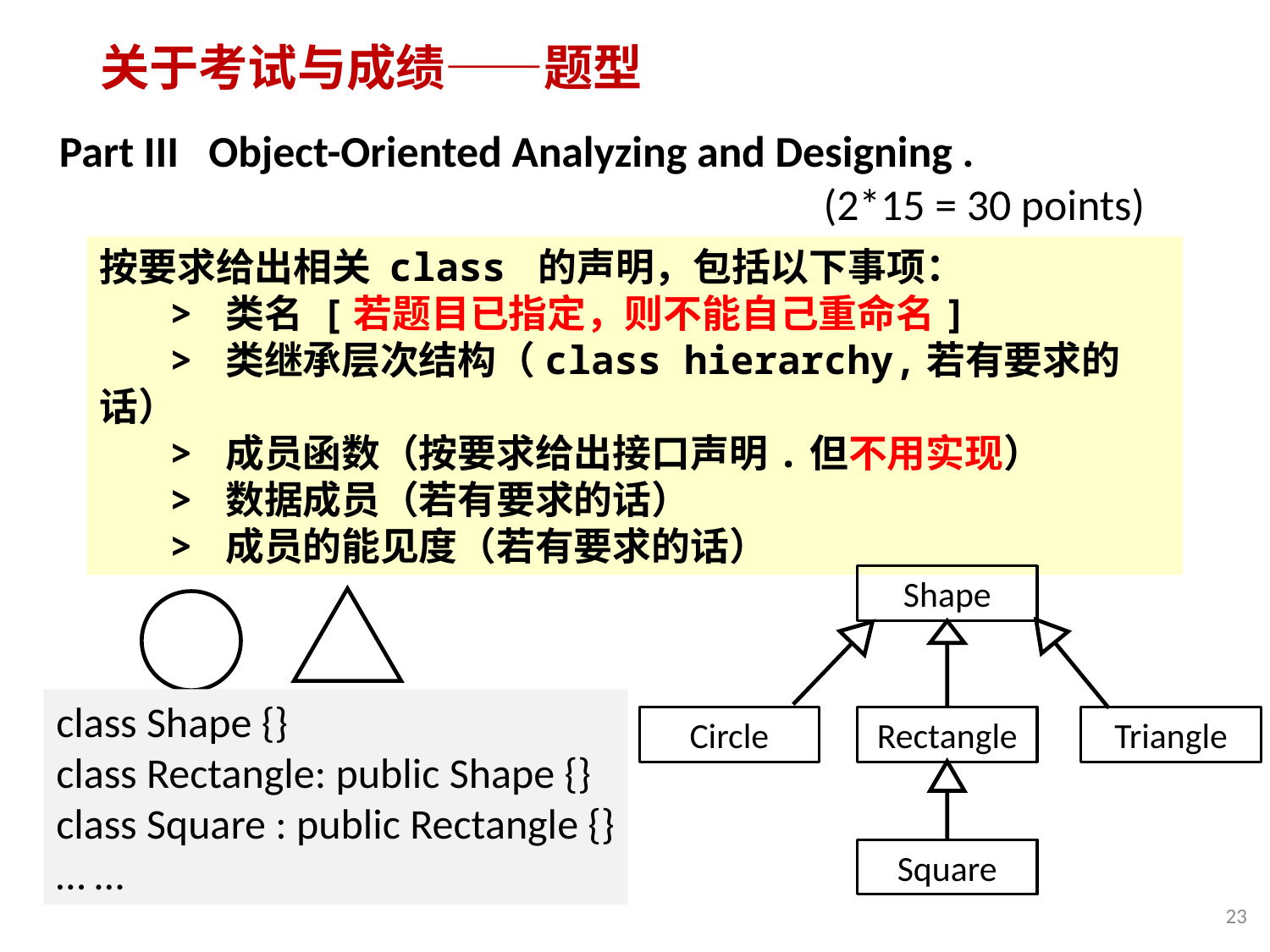

# 关于考试与成绩——题型
Part III   Object-Oriented Analyzing and Designing .
                                                (2*15 = 30 points)
按要求给出相关 class 的声明，包括以下事项：
   > 类名 [若题目已指定，则不能自己重命名]
   > 类继承层次结构（class hierarchy,若有要求的话）
   > 成员函数（按要求给出接口声明.但不用实现）
   > 数据成员（若有要求的话）
   > 成员的能见度（若有要求的话）
如果题中给出了类名、方法名、数据成员名，则必须使用题中的词汇！
Shape

class Shape {}
class Rectangle: public Shape {}
class Square : public Rectangle {}
… …
Circle
Rectangle
Triangle
类层次应至少三层

Square
23